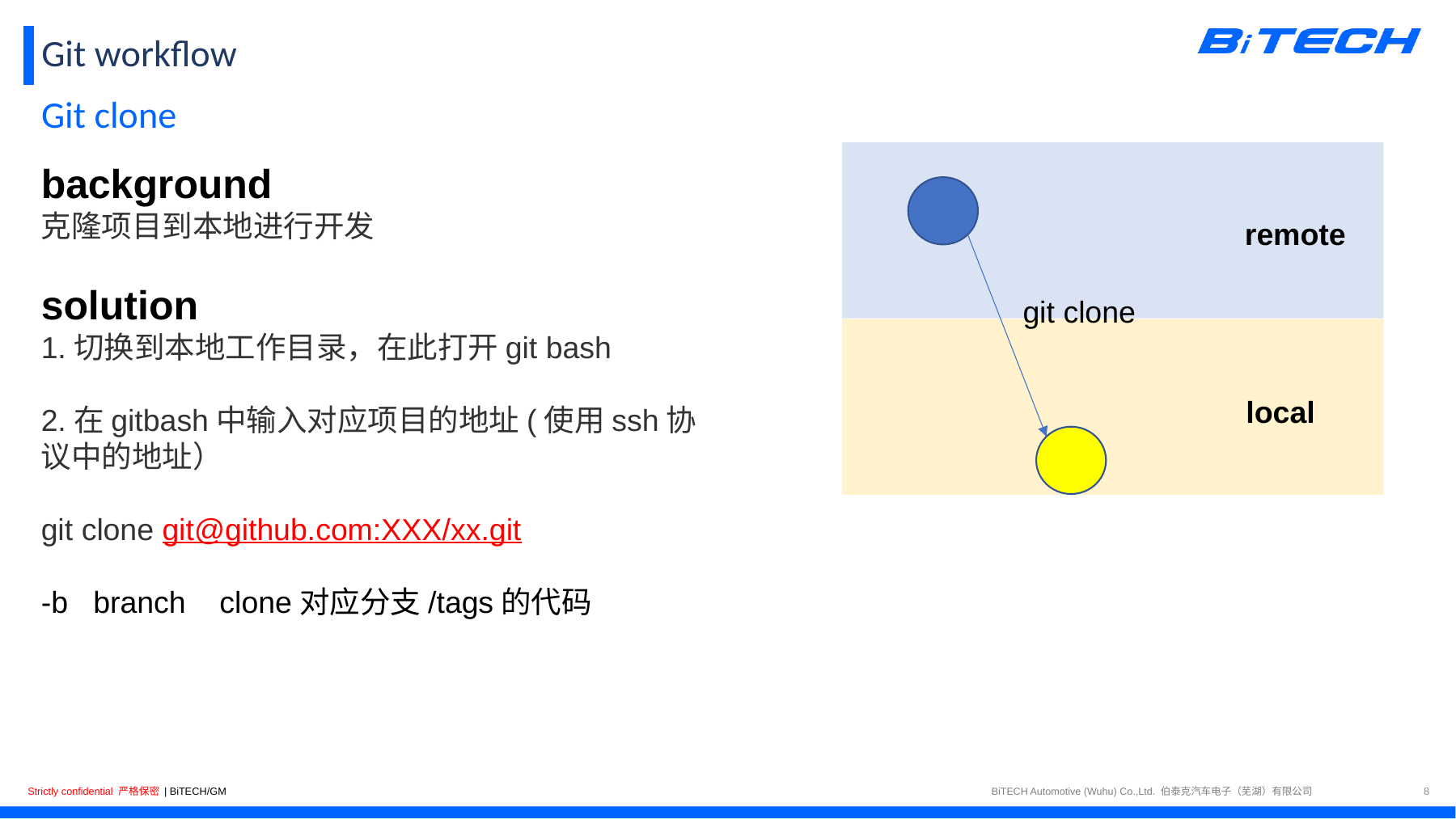

# Git workflow
Git clone

background
克隆项目到本地进行开发

solution
1.切换到本地工作目录，在此打开git bash

2.在gitbash中输入对应项目的地址(使用ssh协议中的地址）

git clone git@github.com:XXX/xx.git

-b   branch    clone对应分支/tags的代码

remote
git clone

local

8